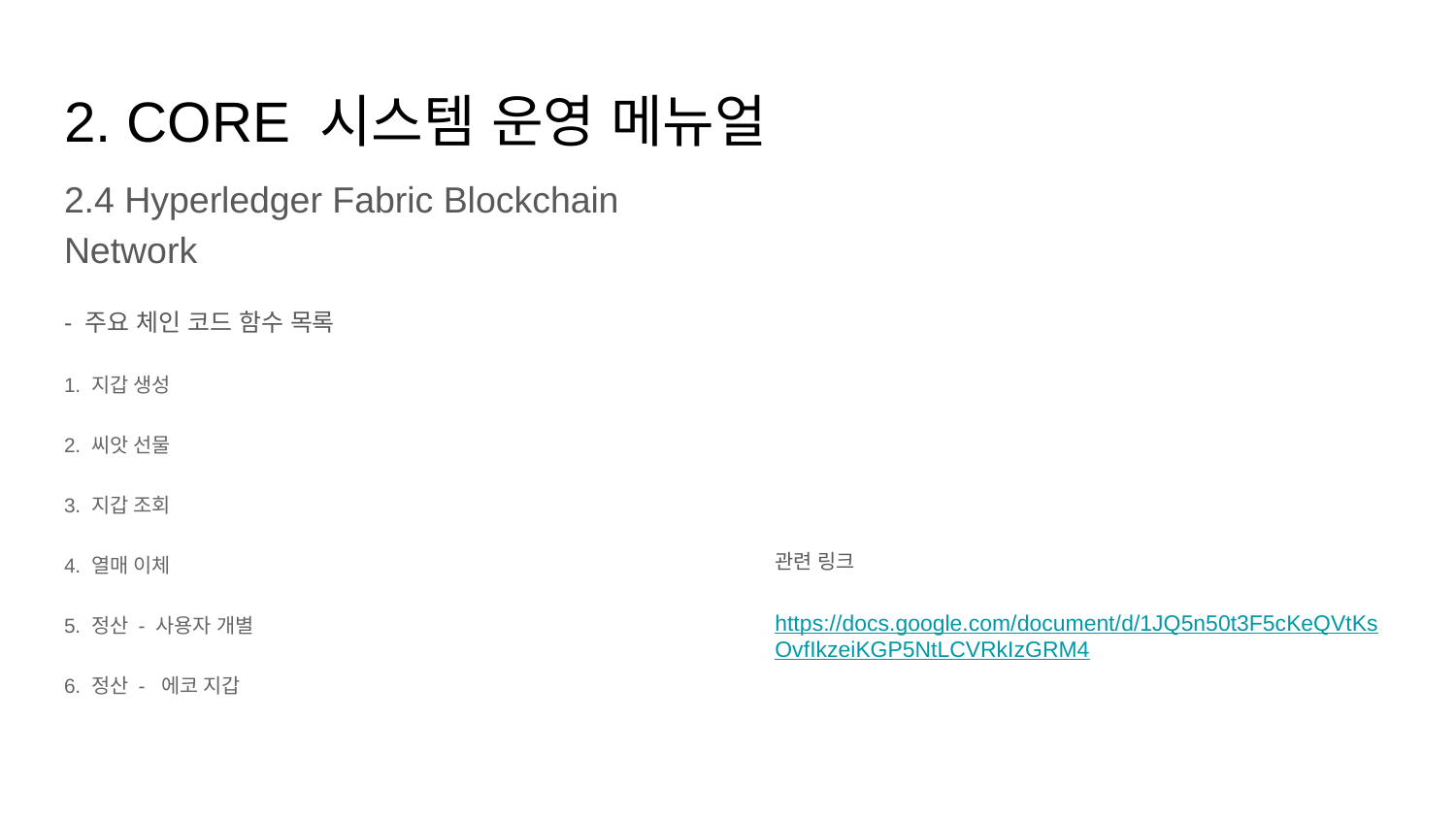

# 2. CORE 시스템 운영 메뉴얼
2.4 Hyperledger Fabric Blockchain Network
- 주요 체인 코드 함수 목록
1. 지갑 생성
2. 씨앗 선물
3. 지갑 조회
4. 열매 이체
5. 정산 - 사용자 개별
6. 정산 -  에코 지갑
관련 링크
https://docs.google.com/document/d/1JQ5n50t3F5cKeQVtKsOvfIkzeiKGP5NtLCVRkIzGRM4